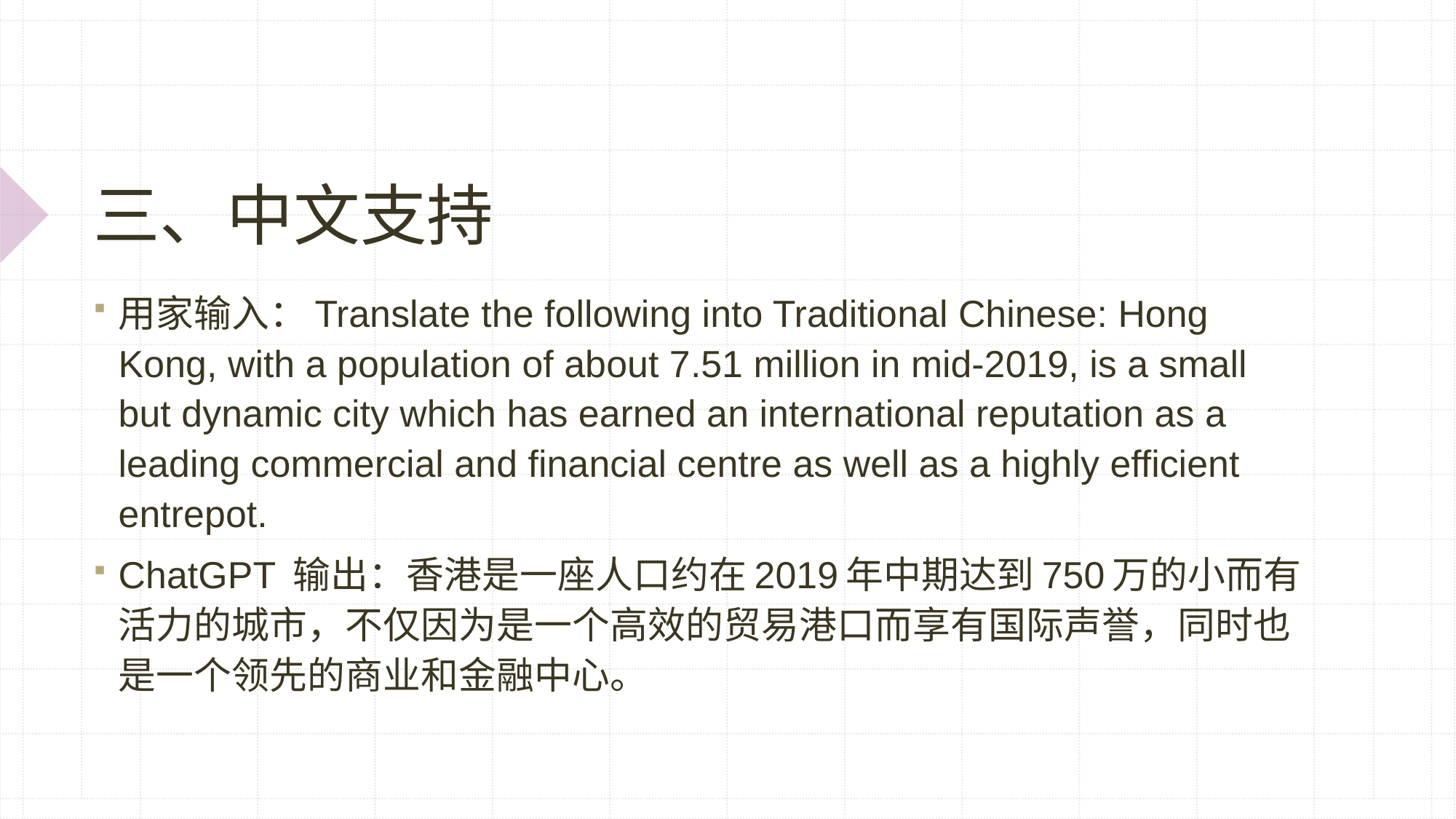

# 三、中文支持
用家输入：Translate the following into Traditional Chinese: Hong Kong, with a population of about 7.51 million in mid-2019, is a small but dynamic city which has earned an international reputation as a leading commercial and financial centre as well as a highly efficient entrepot.
ChatGPT 输出：香港是一座人口约在2019年中期达到750万的小而有活力的城市，不仅因为是一个高效的贸易港口而享有国际声誉，同时也是一个领先的商业和金融中心。